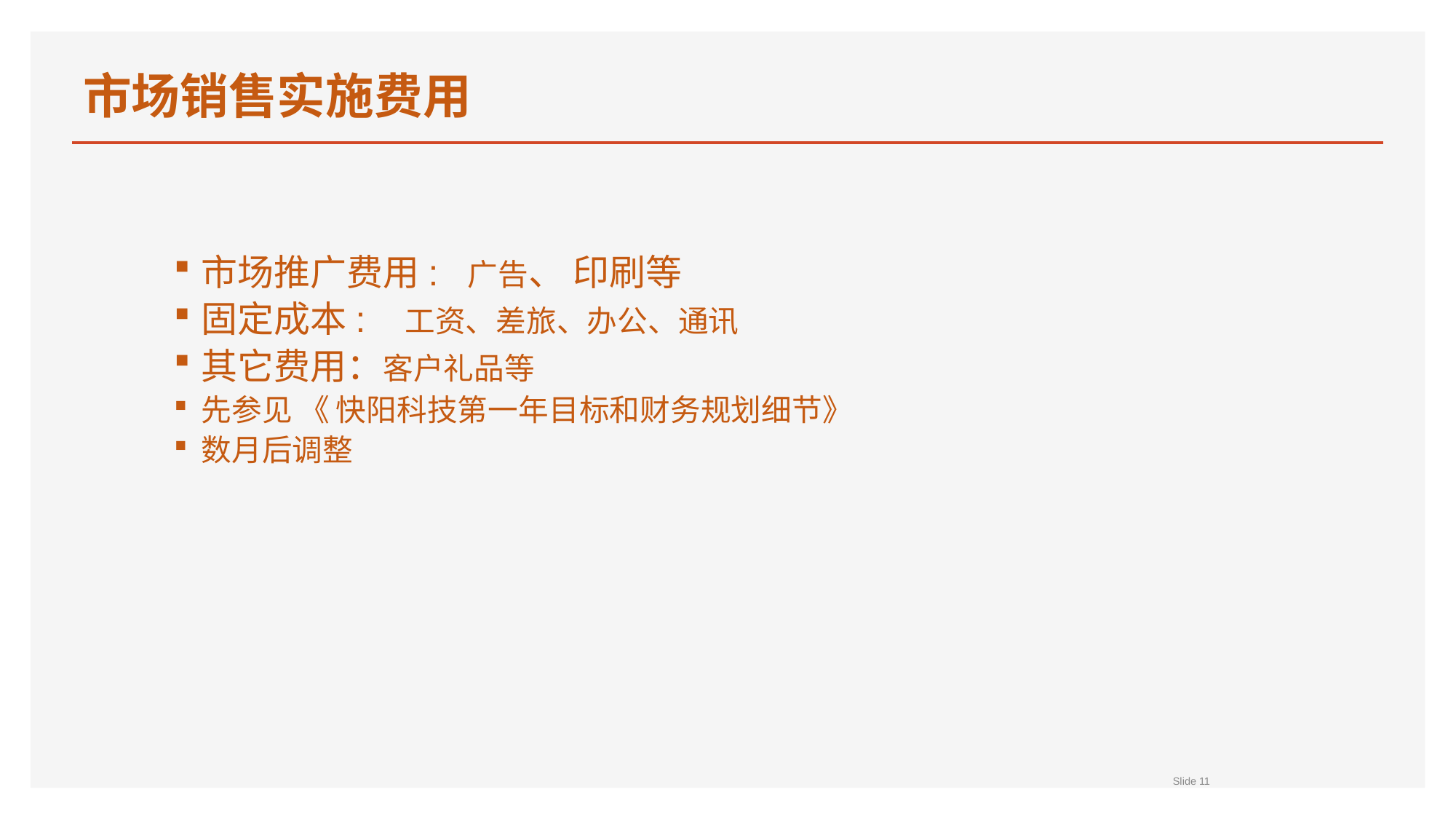

# 市场销售实施费用

市场推广费用:  广告、 印刷等
固定成本:   工资、差旅、办公、通讯
其它费用：客户礼品等
先参见 《 快阳科技第一年目标和财务规划细节》
数月后调整
Slide 11